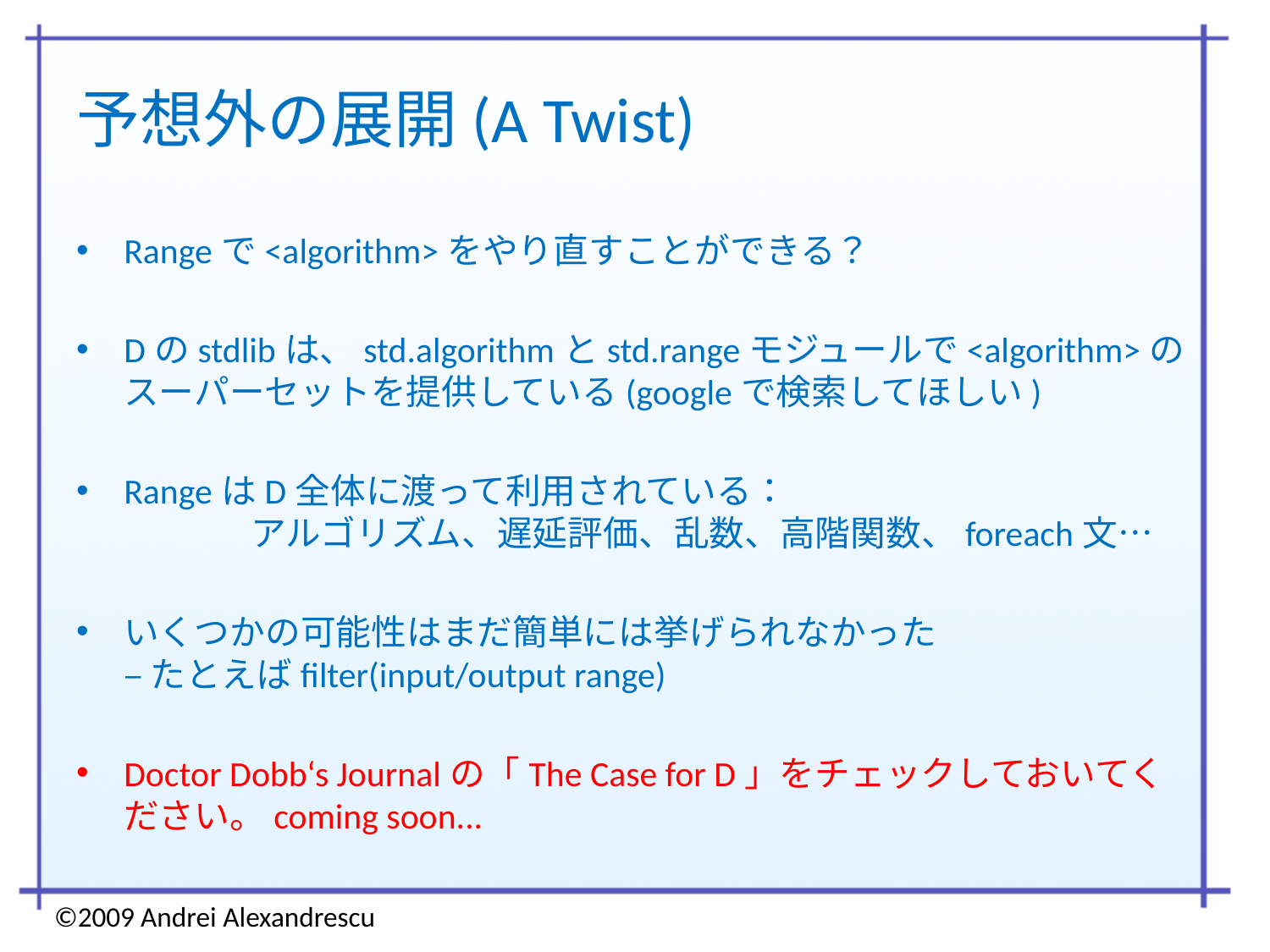

# 予想外の展開(A Twist)
Rangeで<algorithm>をやり直すことができる？

Dのstdlibは、std.algorithmとstd.rangeモジュールで<algorithm>のスーパーセットを提供している(googleで検索してほしい)

RangeはD全体に渡って利用されている：
	アルゴリズム、遅延評価、乱数、高階関数、foreach文…

いくつかの可能性はまだ簡単には挙げられなかった
– たとえばfilter(input/output range)

Doctor Dobb‘s Journalの「The Case for D」をチェックしておいてください。coming soon...
©2009 Andrei Alexandrescu